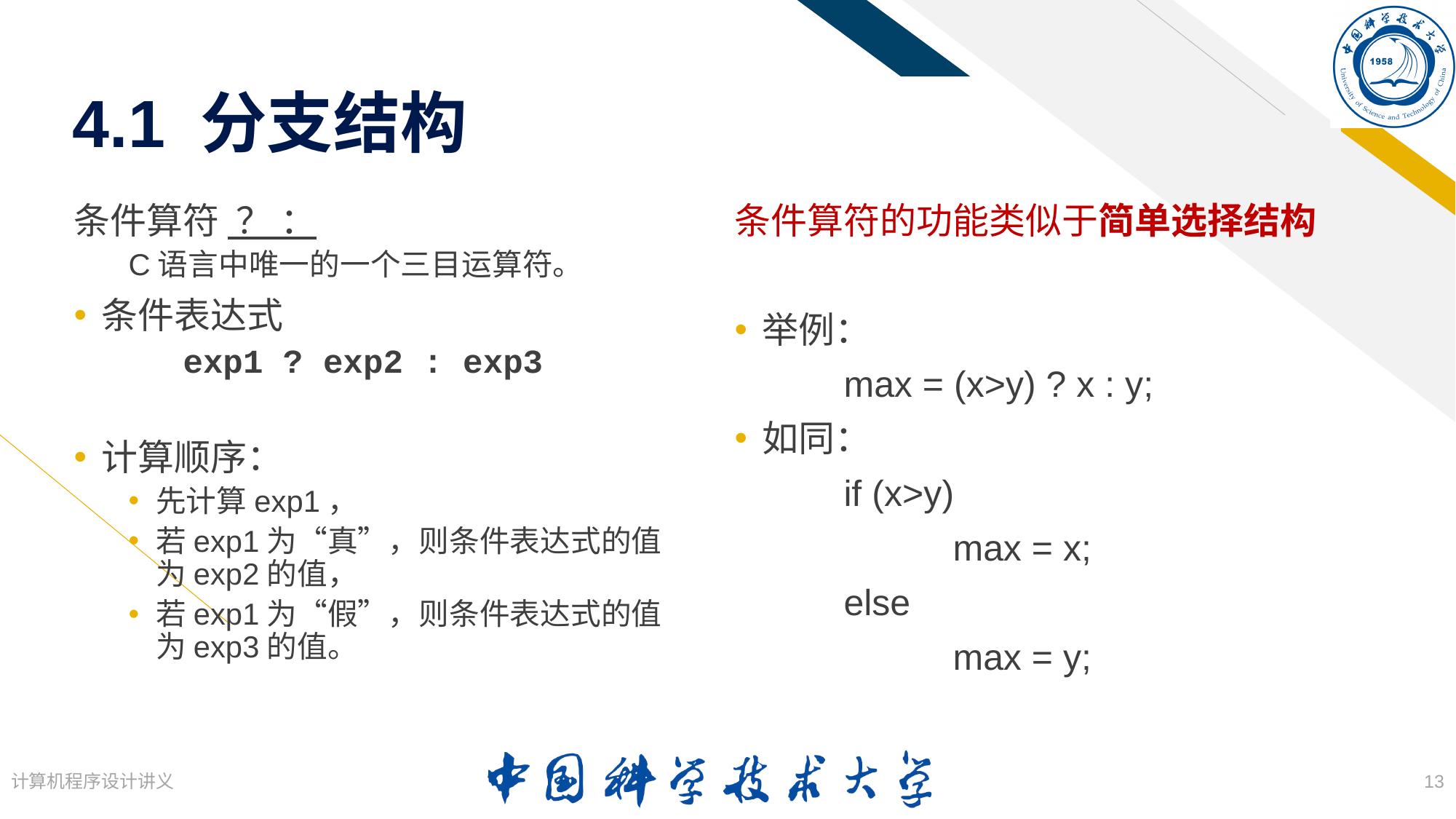

# 4.1 分支结构
条件算符  ？ ：
C语言中唯一的一个三目运算符。
条件表达式
exp1 ? exp2 : exp3

计算顺序：
先计算exp1，
若exp1为“真”，则条件表达式的值为exp2的值，
若exp1为“假”，则条件表达式的值为exp3的值。

条件算符的功能类似于简单选择结构

举例：
	max = (x>y) ? x : y;
如同：
	if (x>y)
		max = x;
	else
		max = y;

计算机程序设计讲义
13